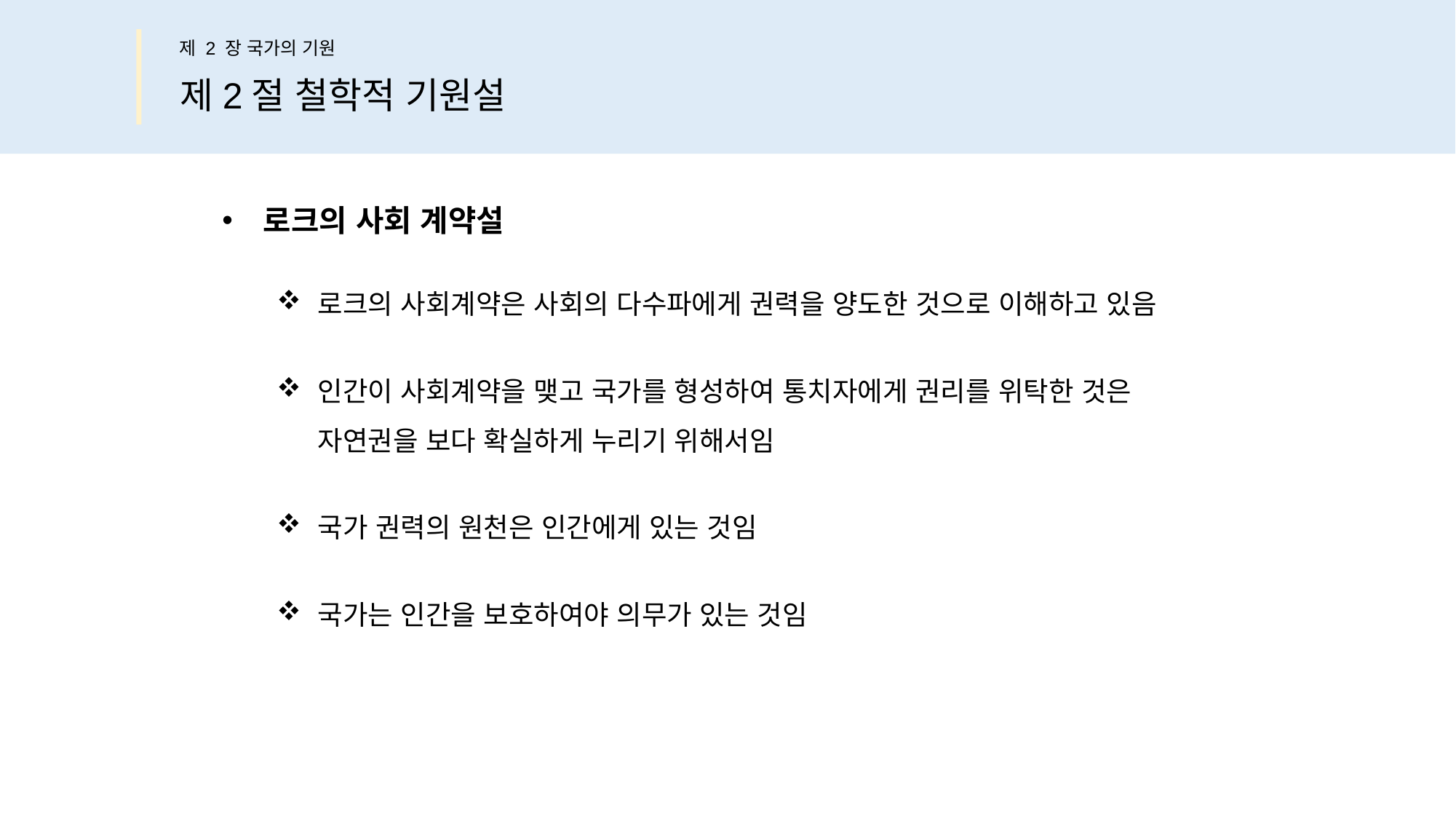

제 2 장 국가의 기원
제2절 철학적 기원설
로크의 사회 계약설

로크의 사회계약은 사회의 다수파에게 권력을 양도한 것으로 이해하고 있음

인간이 사회계약을 맺고 국가를 형성하여 통치자에게 권리를 위탁한 것은
자연권을 보다 확실하게 누리기 위해서임

국가 권력의 원천은 인간에게 있는 것임

국가는 인간을 보호하여야 의무가 있는 것임